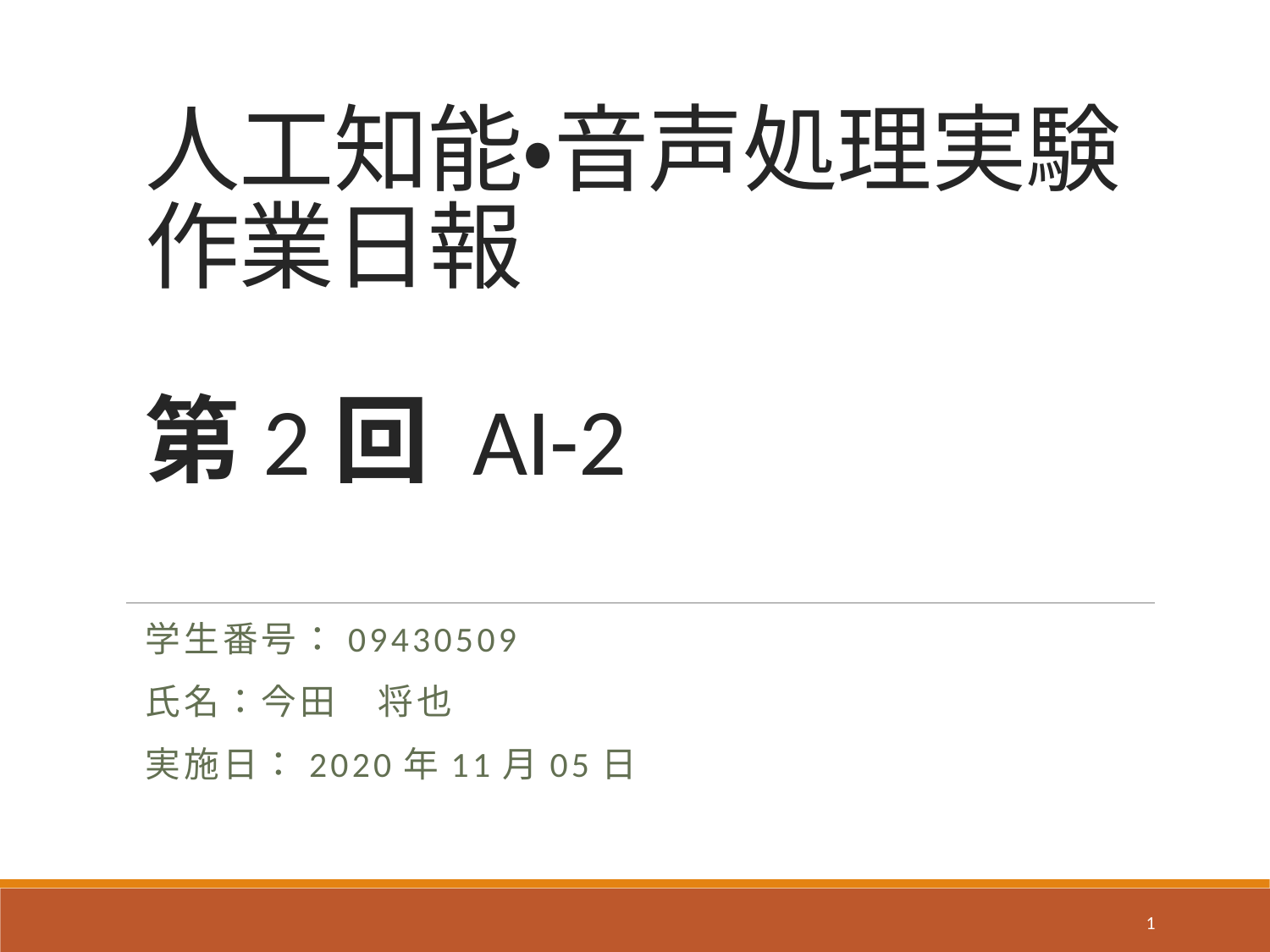

# 人工知能・音声処理実験 作業日報 第2回 AI-2
学生番号：09430509
氏名：今田　将也
実施日：2020年11月05日
1